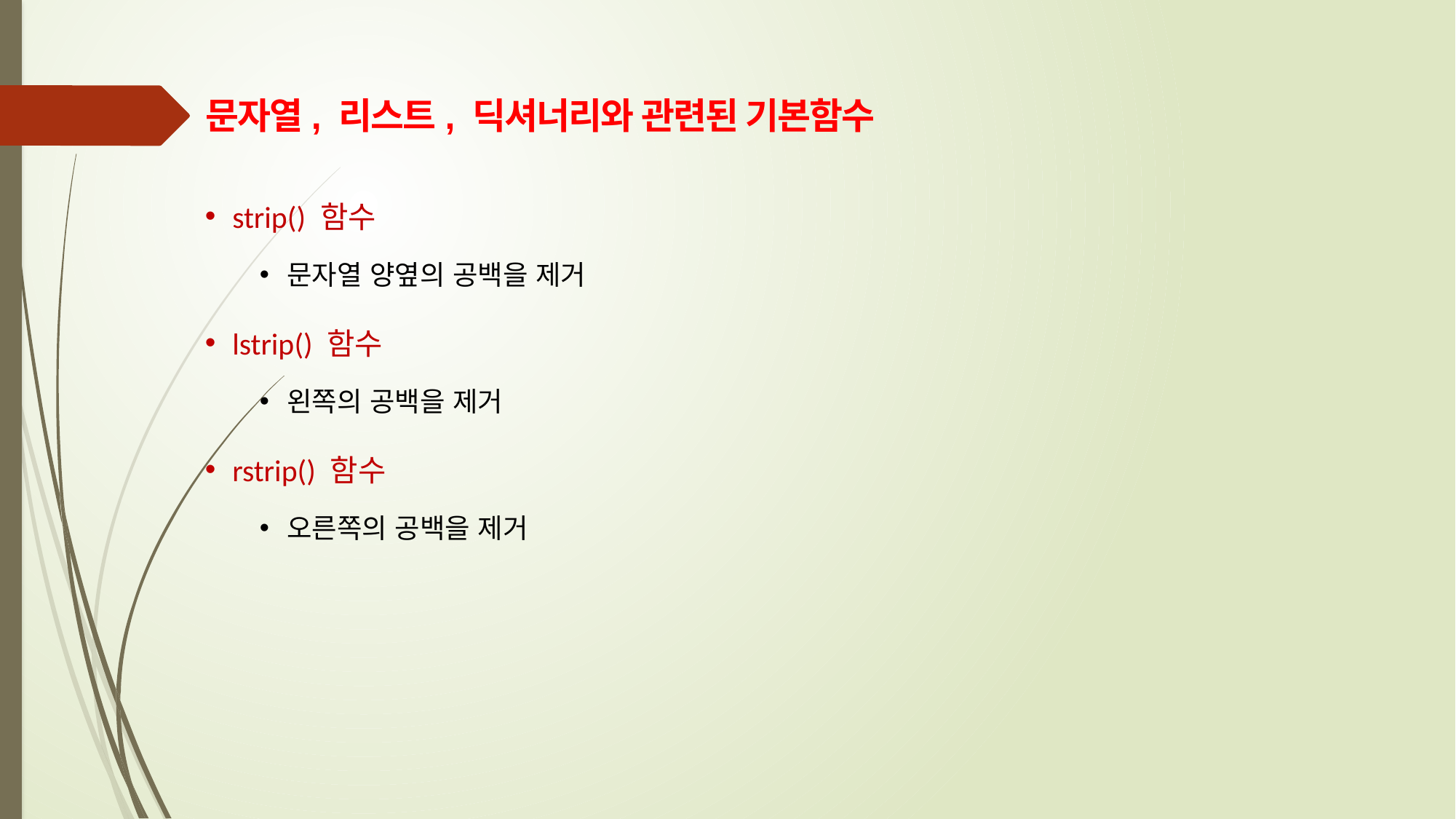

문자열, 리스트, 딕셔너리와 관련된 기본함수
strip() 함수
문자열 양옆의 공백을 제거
lstrip() 함수
왼쪽의 공백을 제거
rstrip() 함수
오른쪽의 공백을 제거